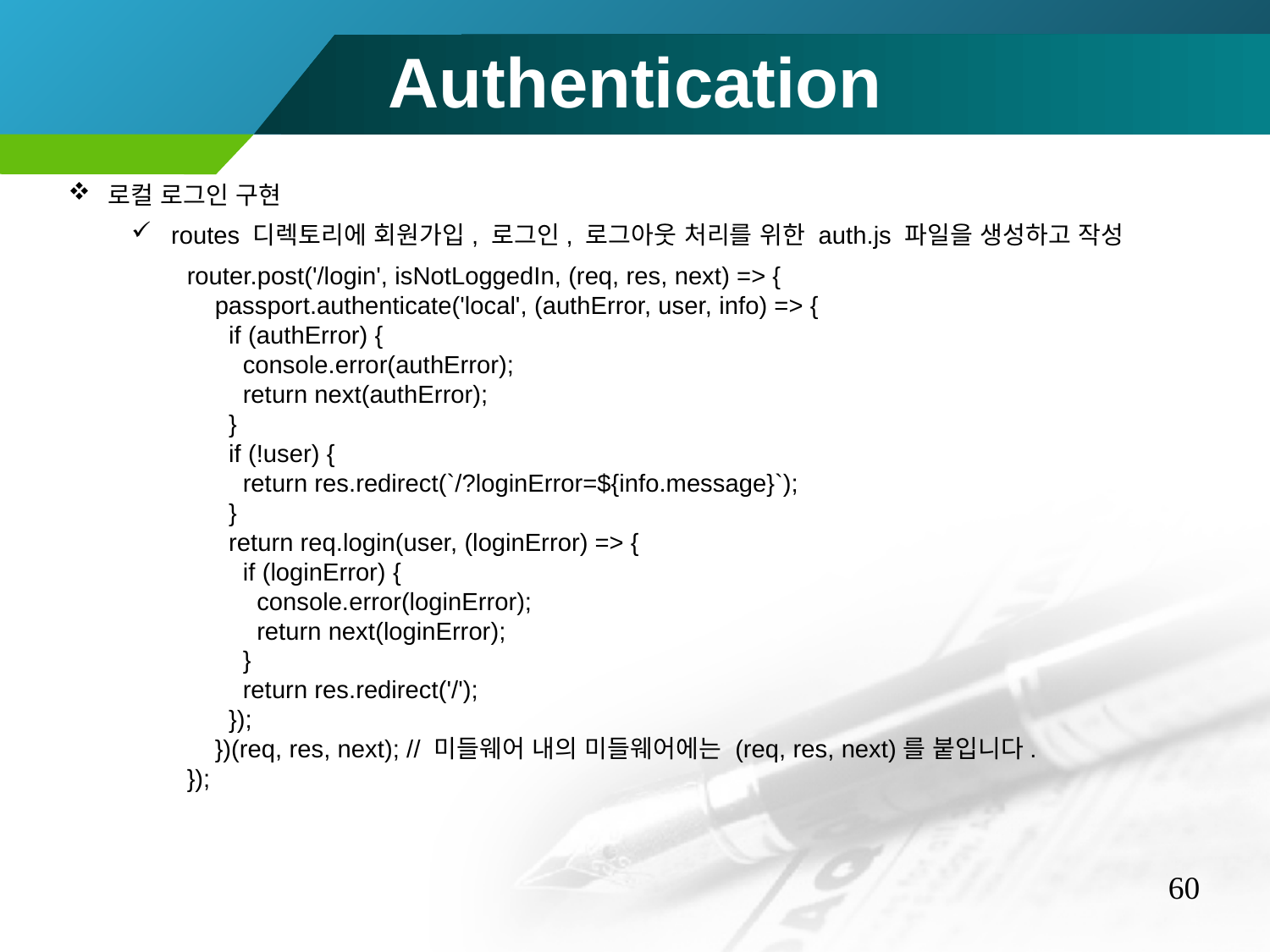

Authentication
로컬 로그인 구현
routes 디렉토리에 회원가입, 로그인, 로그아웃 처리를 위한 auth.js 파일을 생성하고 작성
router.post('/login', isNotLoggedIn, (req, res, next) => {
    passport.authenticate('local', (authError, user, info) => {
      if (authError) {
        console.error(authError);
        return next(authError);
      }
      if (!user) {
        return res.redirect(`/?loginError=${info.message}`);
      }
      return req.login(user, (loginError) => {
        if (loginError) {
          console.error(loginError);
          return next(loginError);
        }
        return res.redirect('/');
      });
    })(req, res, next); // 미들웨어 내의 미들웨어에는 (req, res, next)를 붙입니다.
});
60